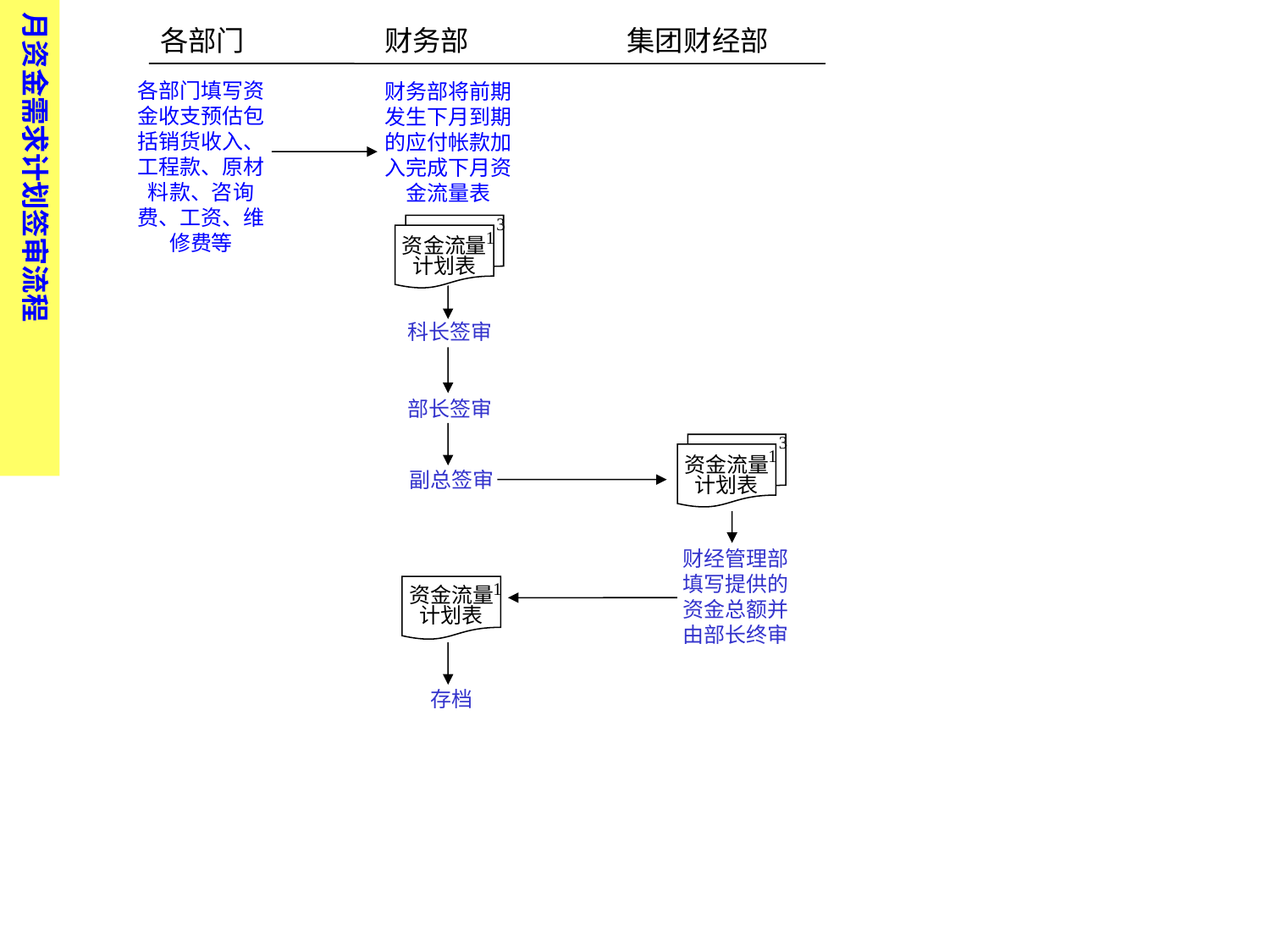

月资金需求计划签审流程

各部门                      财务部                         集团财经部

各部门填写资金收支预估包括销货收入、工程款、原材料款、咨询费、工资、维修费等
财务部将前期发生下月到期的应付帐款加入完成下月资金流量表

3

1

资金流量计划表

科长签审

部长签审

3

1

资金流量计划表
副总签审

财经管理部填写提供的资金总额并由部长终审
1

资金流量计划表

存档
122